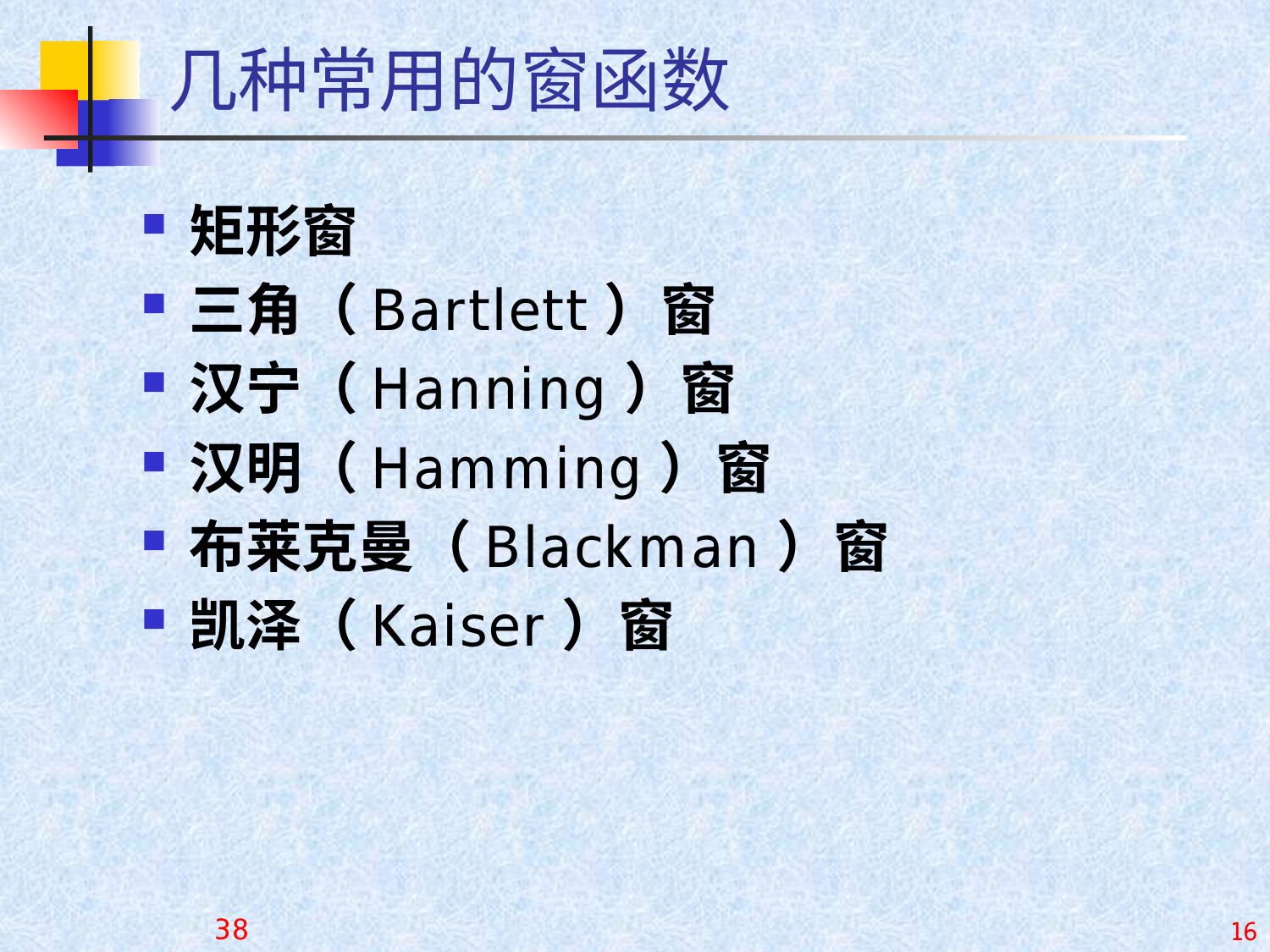

# 几种常用的窗函数
矩形窗
三角（Bartlett）窗
汉宁（Hanning）窗
汉明（Hamming）窗
布莱克曼（Blackman）窗
凯泽（Kaiser）窗

38
16